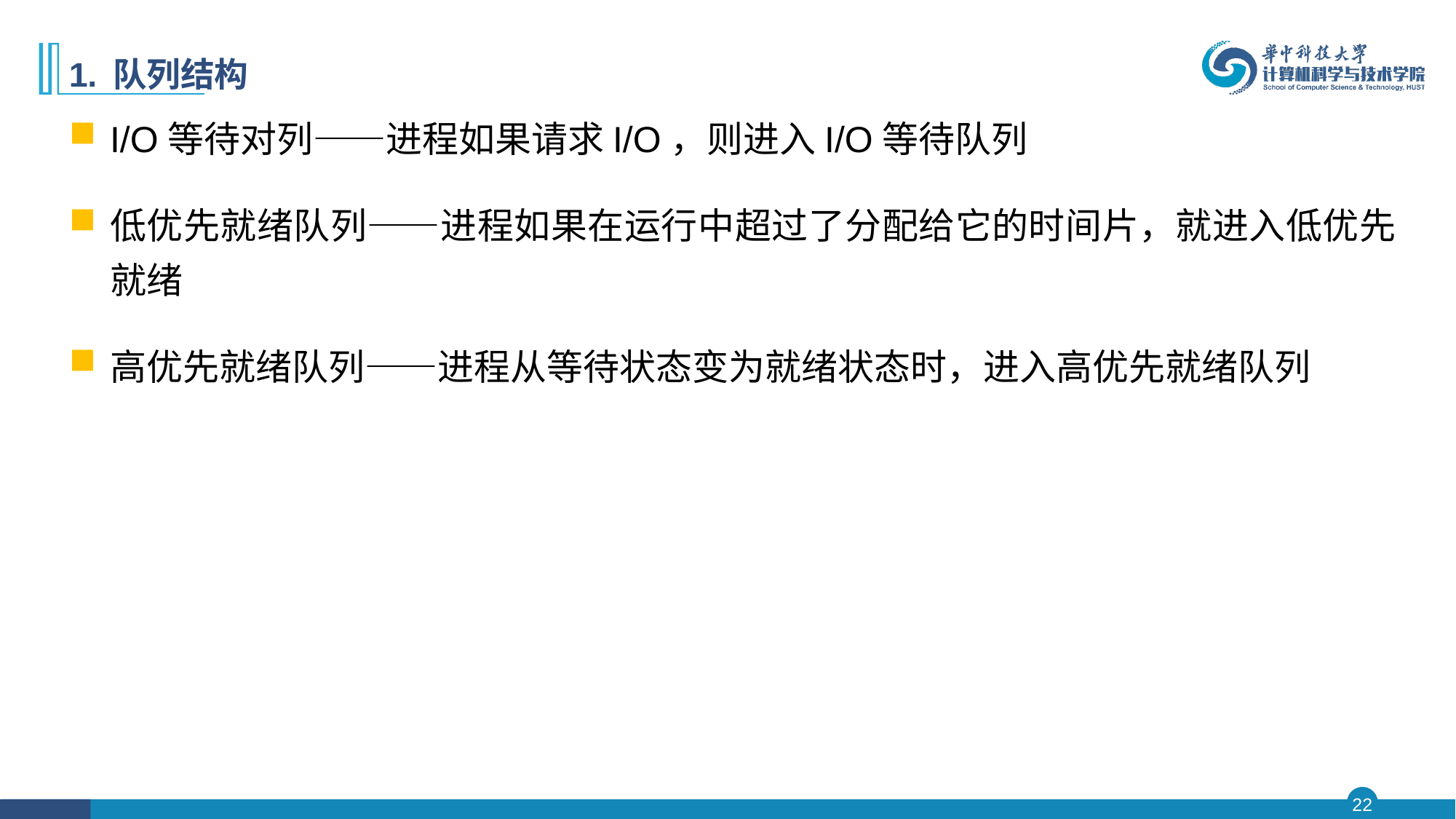

# 1. 队列结构
I/O等待对列——进程如果请求I/O，则进入I/O等待队列

低优先就绪队列——进程如果在运行中超过了分配给它的时间片，就进入低优先就绪

高优先就绪队列——进程从等待状态变为就绪状态时，进入高优先就绪队列